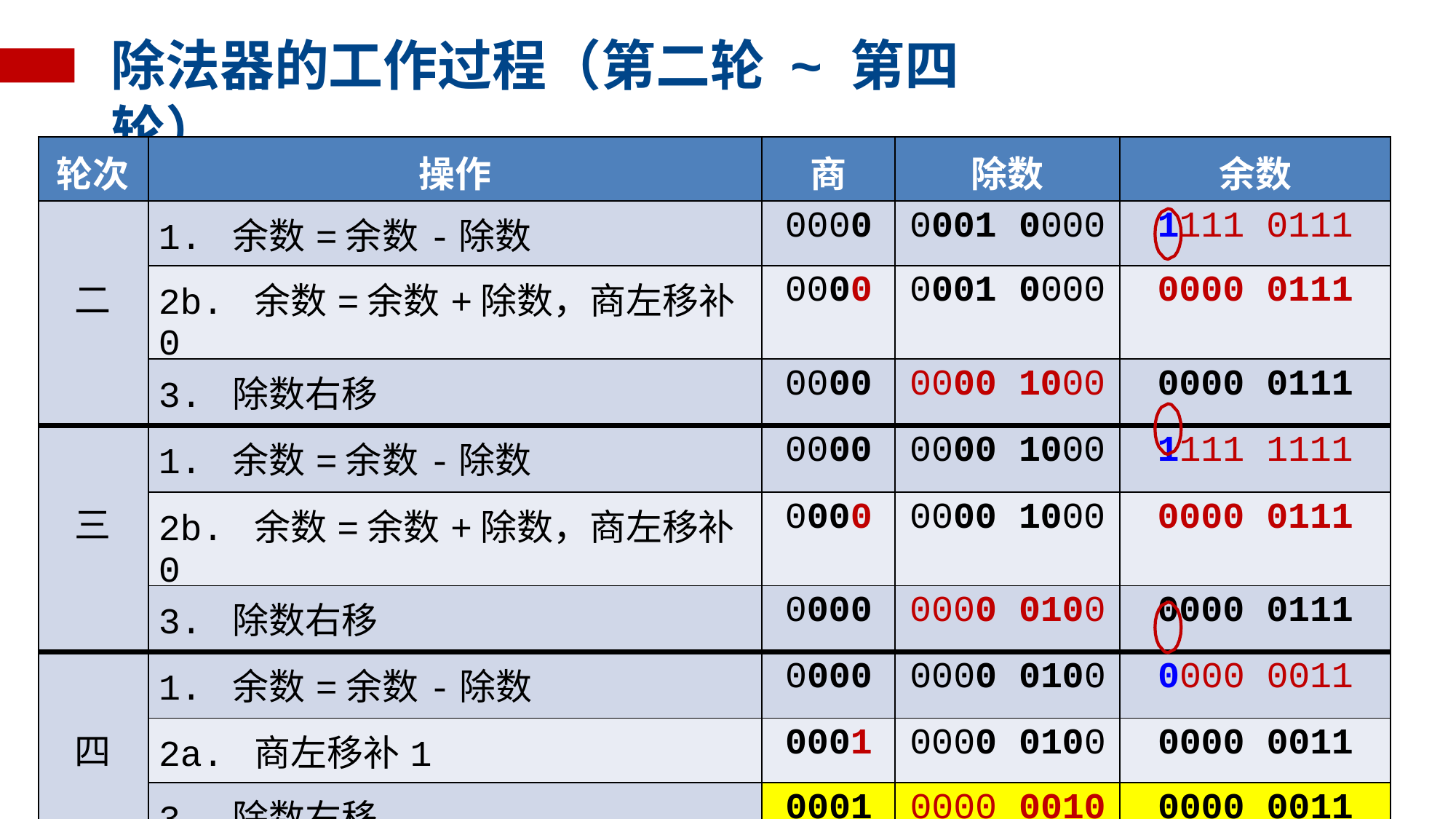

# 除法器的工作过程（第二轮 ~ 第四轮）
| 轮次 | 操作 | 商 | 除数 | 余数 |
| --- | --- | --- | --- | --- |
| 二 | 1. 余数=余数-除数 | 0000 | 0001 0000 | 1111 0111 |
|  | 2b. 余数=余数+除数，商左移补0 | 0000 | 0001 0000 | 0000 0111 |
|  | 3. 除数右移 | 0000 | 0000 1000 | 0000 0111 |
| 三 | 1. 余数=余数-除数 | 0000 | 0000 1000 | 1111 1111 |
|  | 2b. 余数=余数+除数，商左移补0 | 0000 | 0000 1000 | 0000 0111 |
|  | 3. 除数右移 | 0000 | 0000 0100 | 0000 0111 |
| 四 | 1. 余数=余数-除数 | 0000 | 0000 0100 | 0000 0011 |
|  | 2a. 商左移补1 | 0001 | 0000 0100 | 0000 0011 |
|  | 3. 除数右移 | 0001 | 0000 0010 | 0000 0011 |